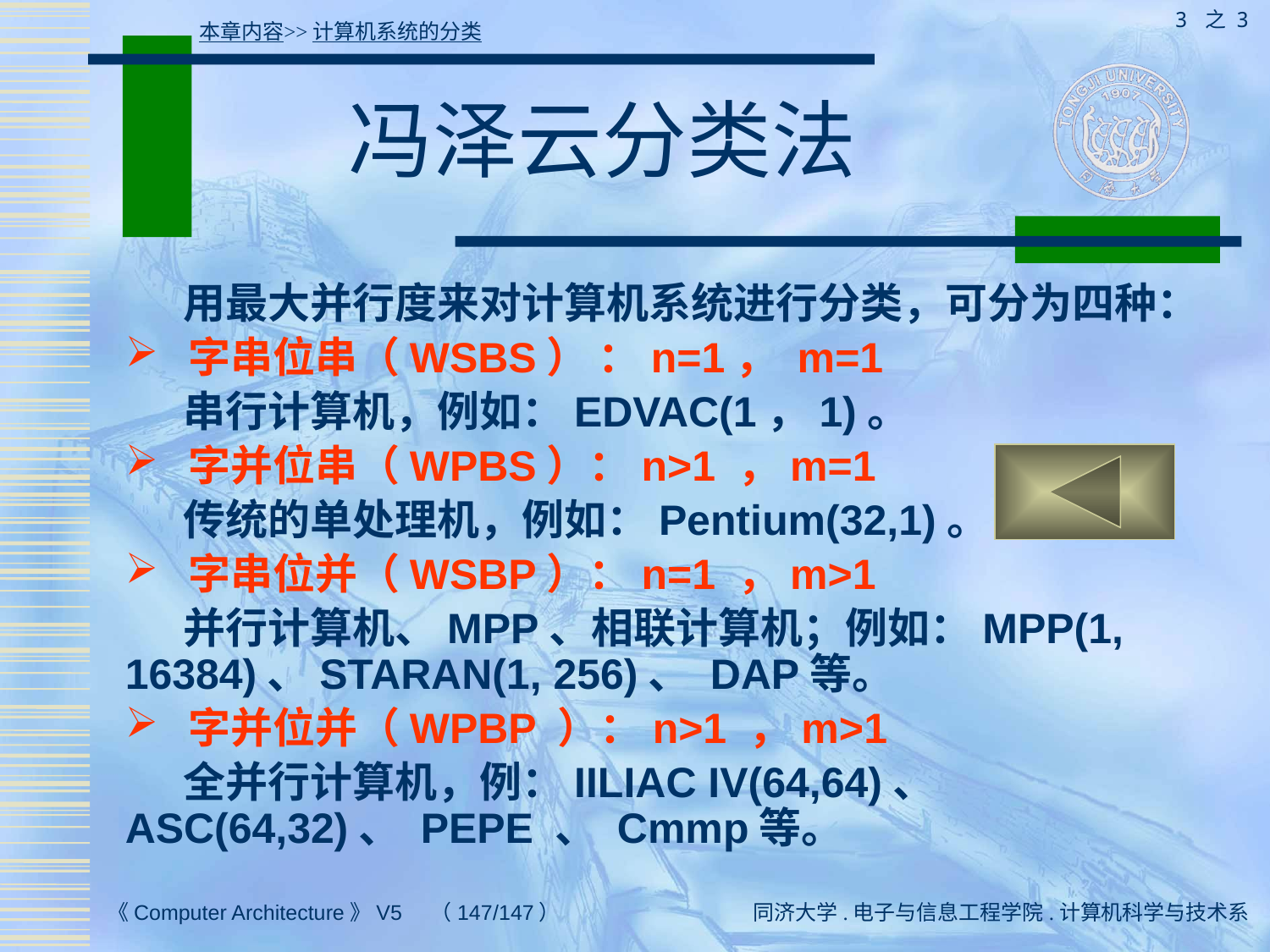

3 之 3
本章内容>>计算机系统的分类
# 冯泽云分类法
     用最大并行度来对计算机系统进行分类，可分为四种：
  字串位串（WSBS） ：n=1， m=1
     串行计算机，例如：EDVAC(1，1)。
  字并位串（WPBS）：n>1 ，m=1
     传统的单处理机，例如：Pentium(32,1)。
  字串位并（WSBP）：n=1 ，m>1
     并行计算机、MPP、相联计算机；例如：MPP(1, 16384)、STARAN(1, 256)、 DAP等。
  字并位并（WPBP ）：n>1 ，m>1
     全并行计算机，例：IILIAC IV(64,64)、 ASC(64,32)、 PEPE 、 Cmmp等。